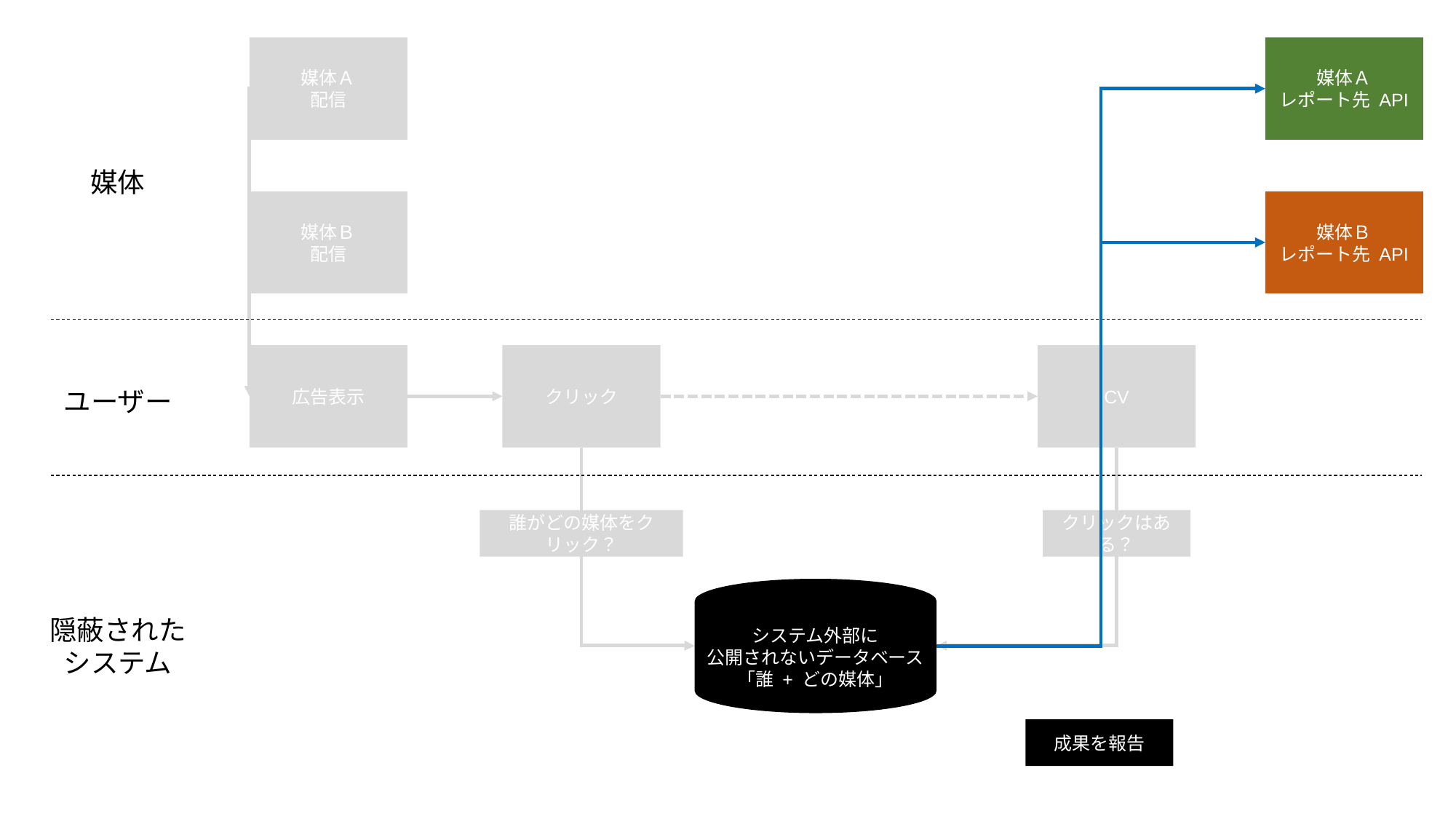

媒体Ａ
レポート先 API
媒体Ａ
配信
媒体
媒体Ｂ
配信
媒体Ｂ
レポート先 API
広告表示
クリック
CV
ユーザー
誰がどの媒体をクリック？
クリックはある？
システム外部に
公開されないデータベース
「誰 + どの媒体」
隠蔽された
システム
成果を報告